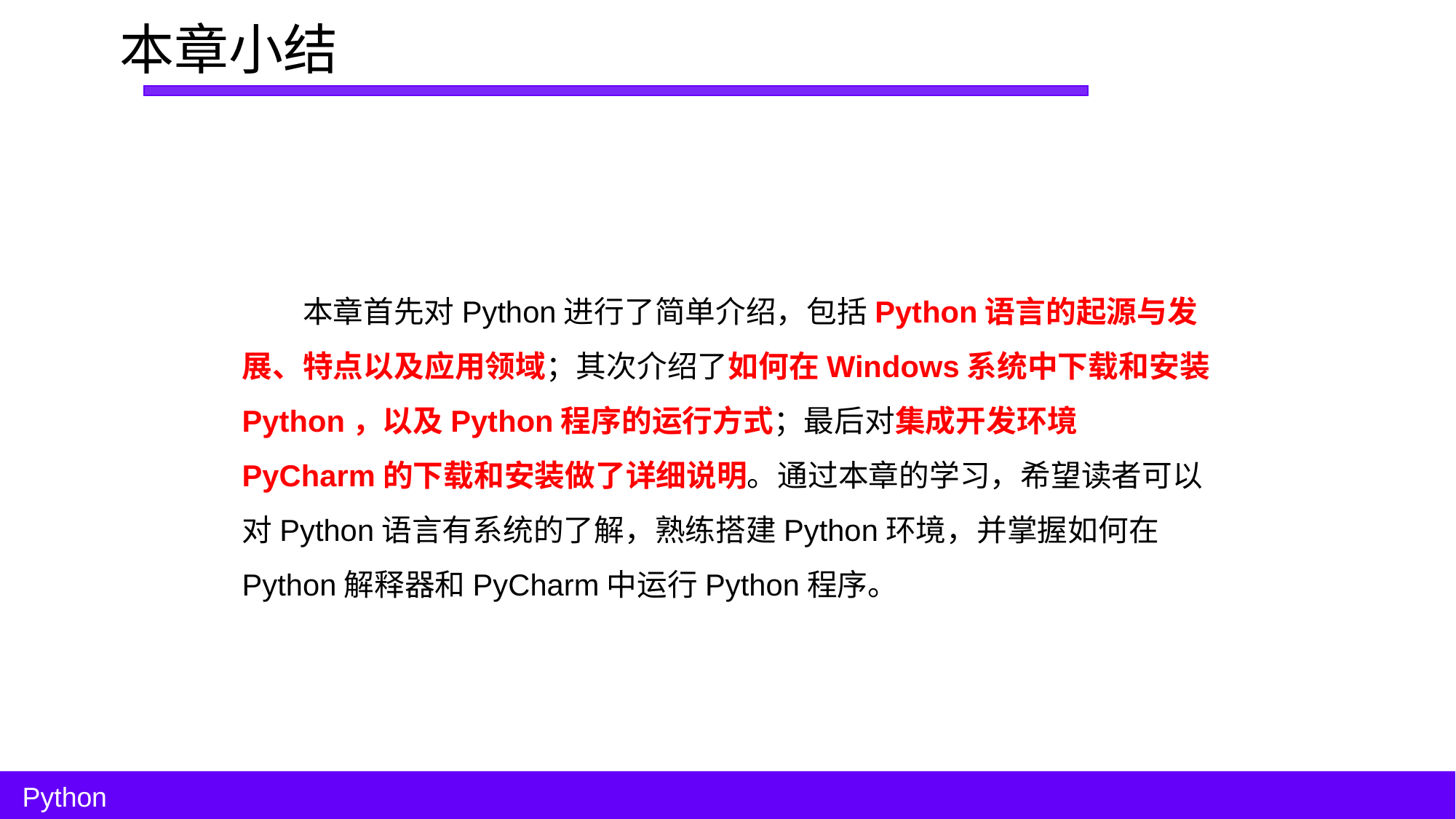

本章小结
本章首先对Python进行了简单介绍，包括Python语言的起源与发展、特点以及应用领域；其次介绍了如何在Windows系统中下载和安装Python，以及Python程序的运行方式；最后对集成开发环境PyCharm的下载和安装做了详细说明。通过本章的学习，希望读者可以对Python语言有系统的了解，熟练搭建Python环境，并掌握如何在Python解释器和PyCharm中运行Python程序。